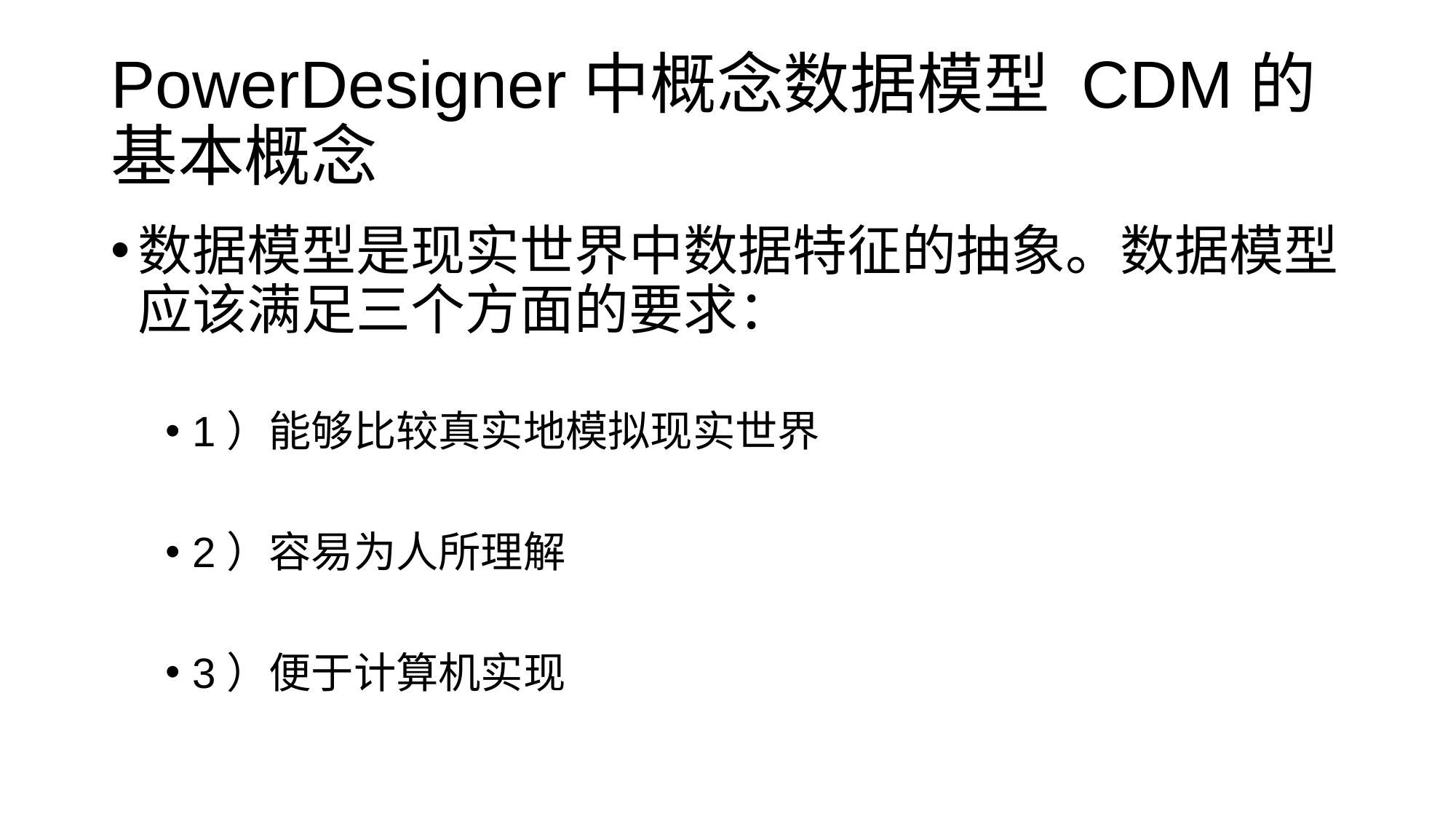

# PowerDesigner中概念数据模型 CDM的基本概念
数据模型是现实世界中数据特征的抽象。数据模型应该满足三个方面的要求：

1）能够比较真实地模拟现实世界

2）容易为人所理解

3）便于计算机实现